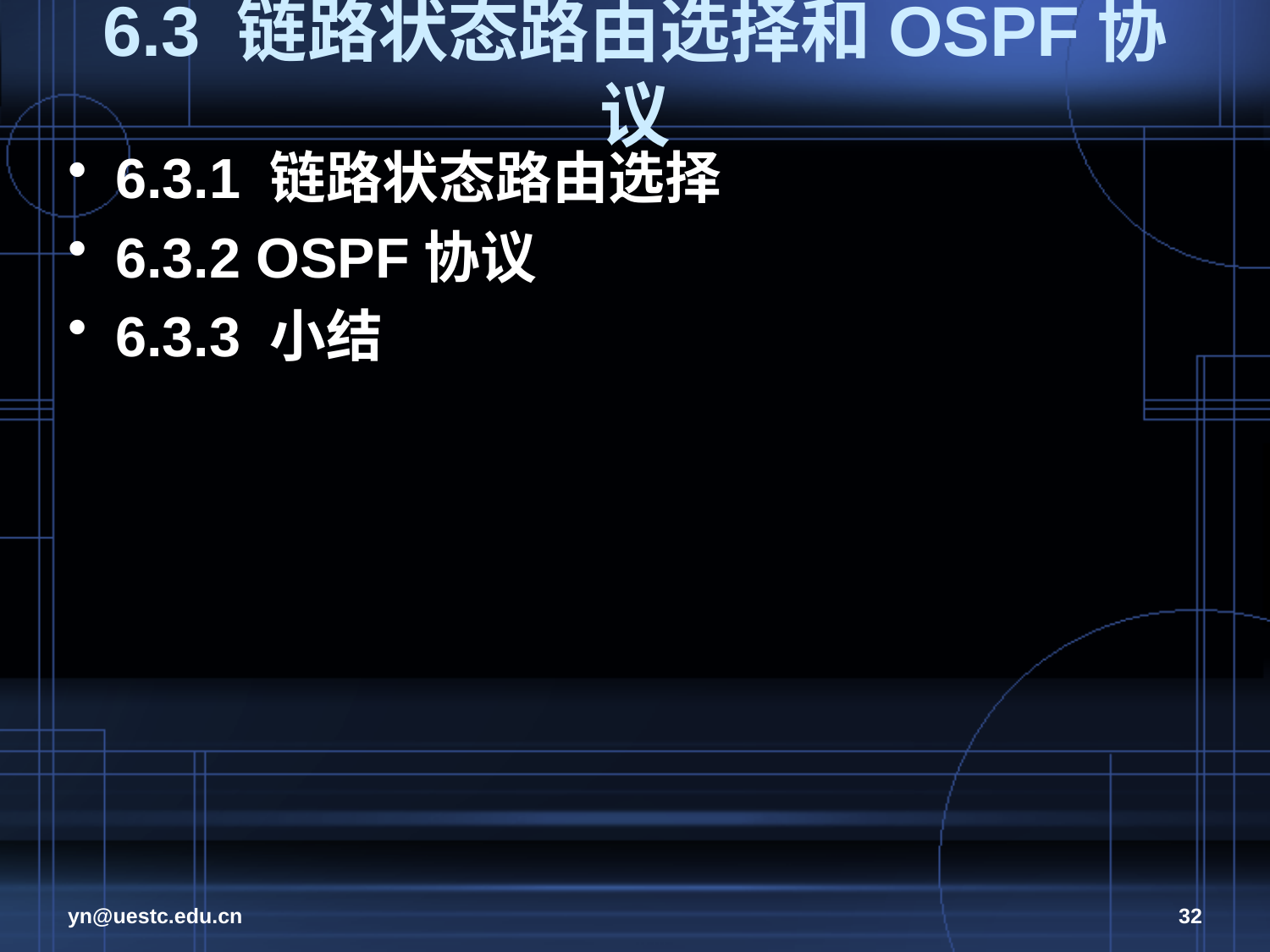

# 6.3 链路状态路由选择和OSPF协议
6.3.1 链路状态路由选择
6.3.2 OSPF协议
6.3.3 小结
yn@uestc.edu.cn
32